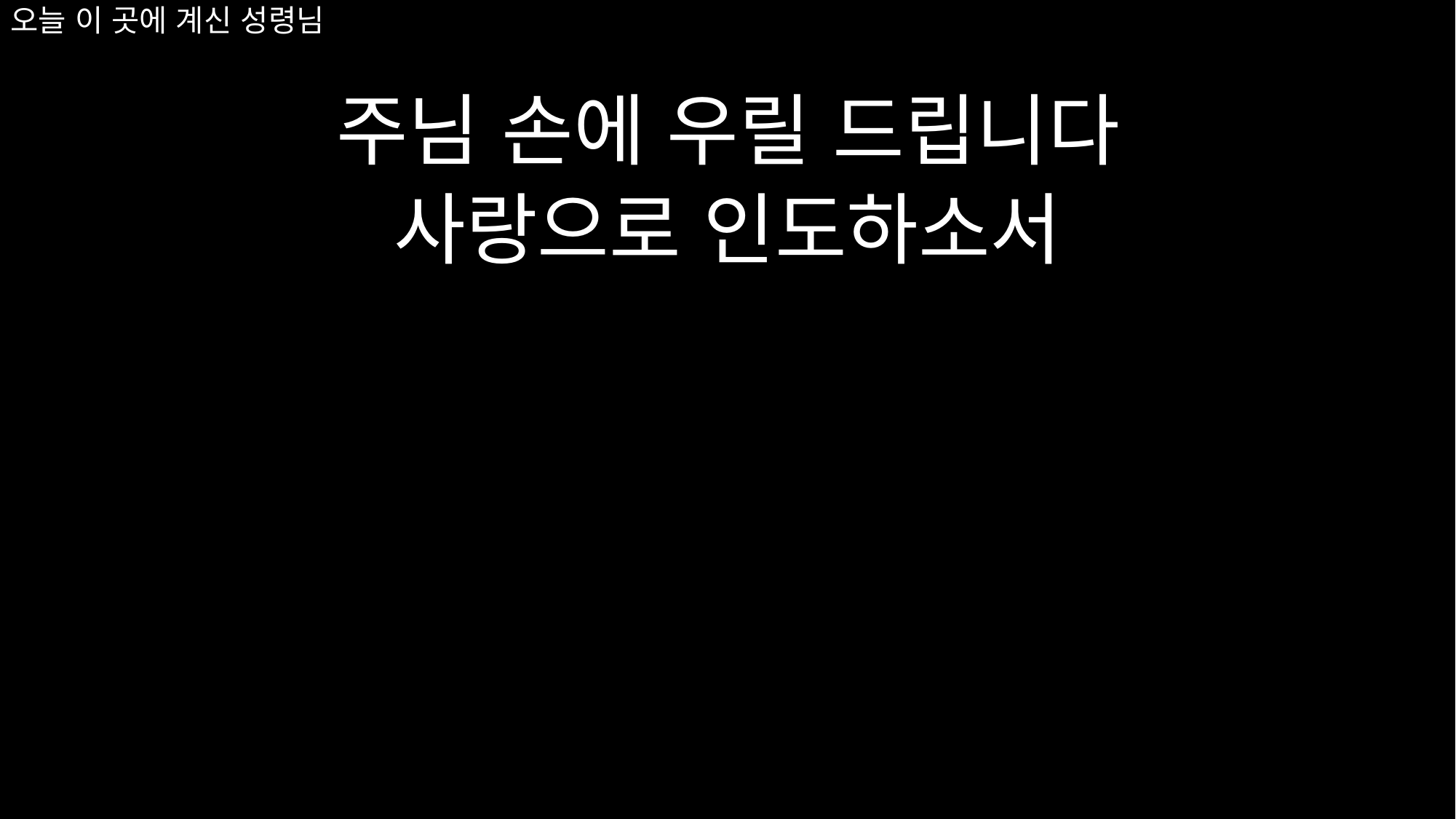

주님 손에 우릴 드립니다
사랑으로 인도하소서

# 오늘 이 곳에 계신 성령님